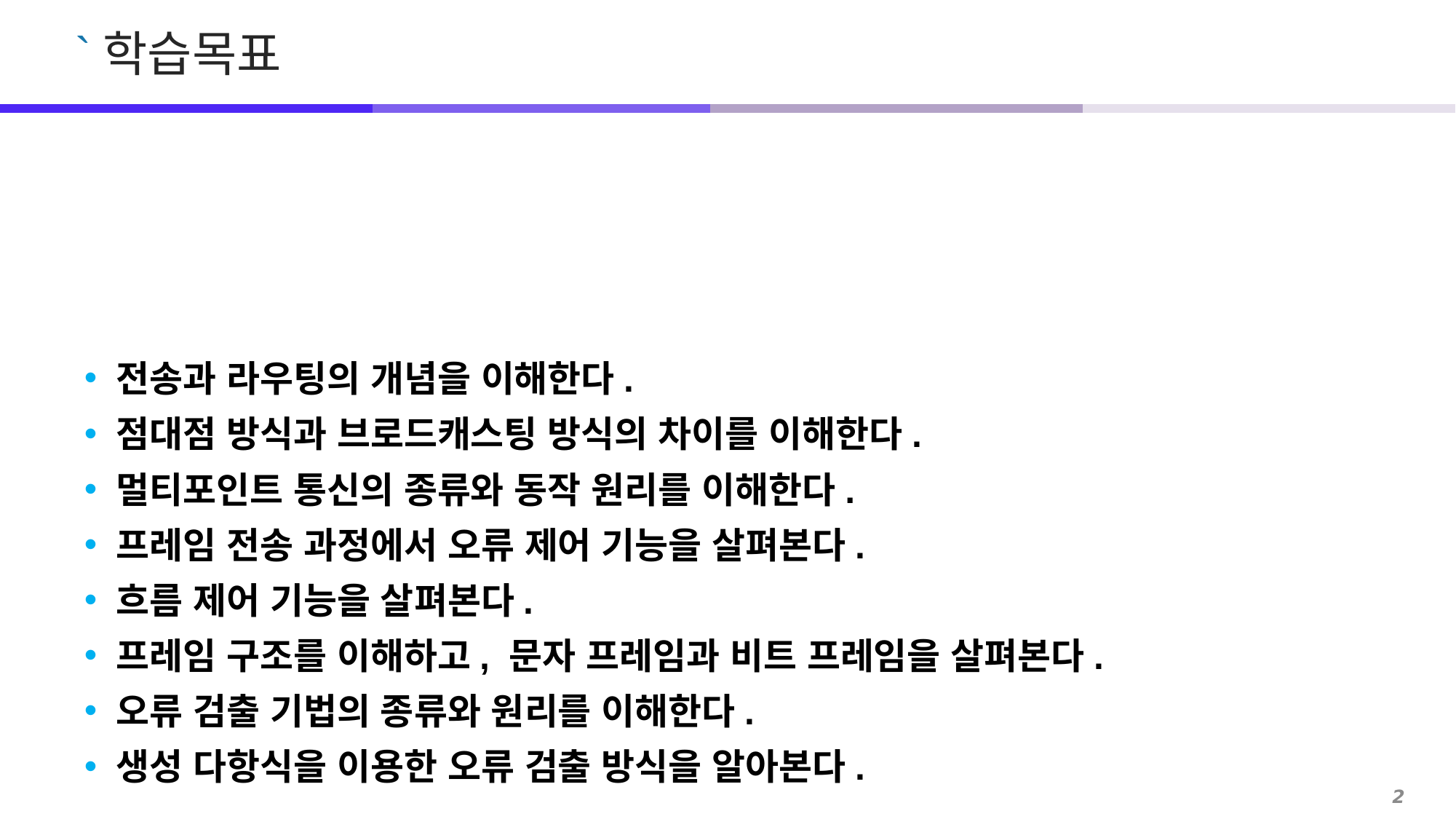

전송과 라우팅의 개념을 이해한다.
점대점 방식과 브로드캐스팅 방식의 차이를 이해한다.
멀티포인트 통신의 종류와 동작 원리를 이해한다.
프레임 전송 과정에서 오류 제어 기능을 살펴본다.
흐름 제어 기능을 살펴본다.
프레임 구조를 이해하고, 문자 프레임과 비트 프레임을 살펴본다.
오류 검출 기법의 종류와 원리를 이해한다.
생성 다항식을 이용한 오류 검출 방식을 알아본다.